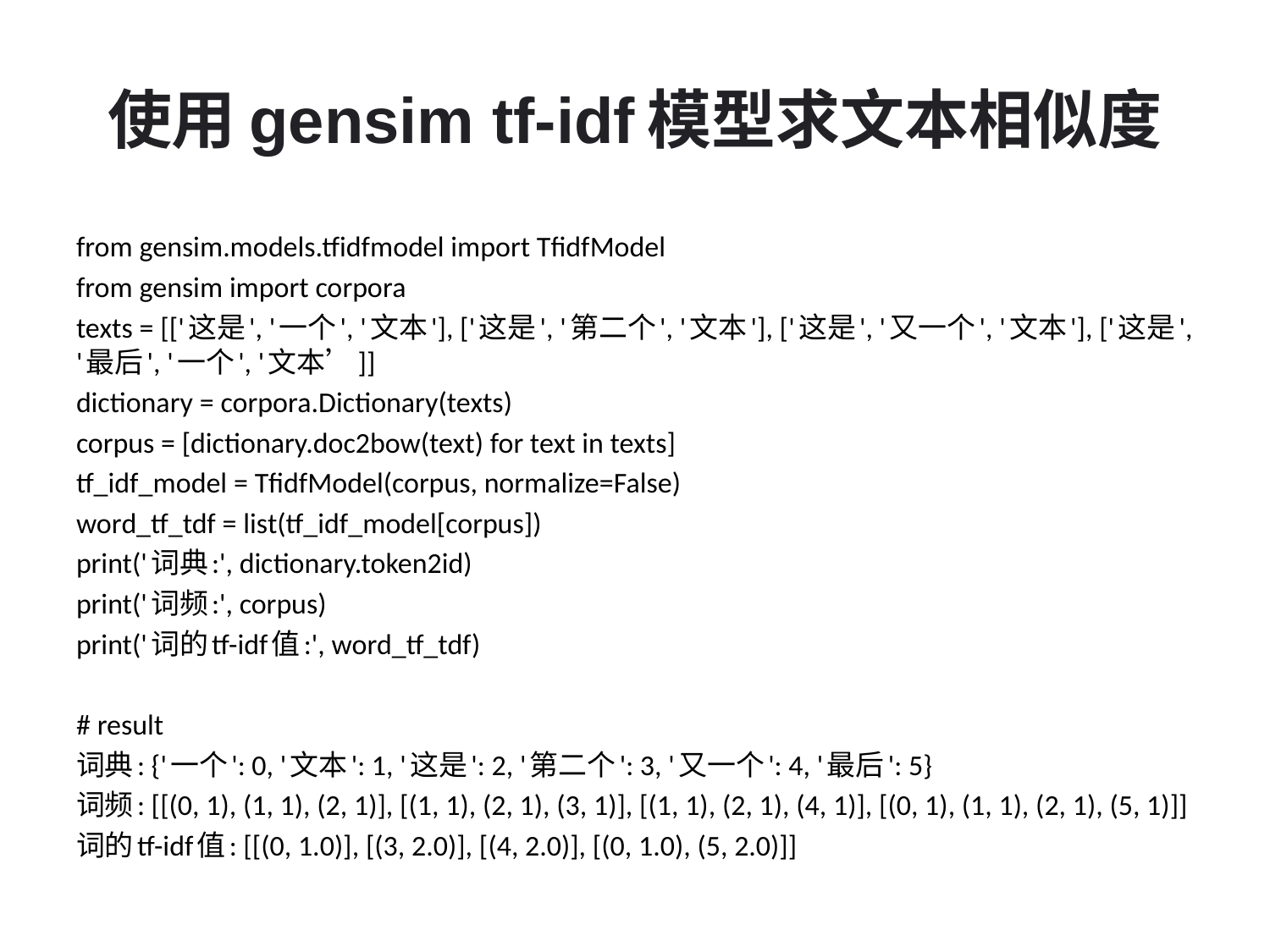

# 使用gensim tf-idf模型求文本相似度
from gensim.models.tfidfmodel import TfidfModel
from gensim import corpora
texts = [['这是', '一个', '文本'], ['这是', '第二个', '文本'], ['这是', '又一个', '文本'], ['这是', '最后', '一个', '文本’]]
dictionary = corpora.Dictionary(texts)
corpus = [dictionary.doc2bow(text) for text in texts]
tf_idf_model = TfidfModel(corpus, normalize=False)
word_tf_tdf = list(tf_idf_model[corpus])
print('词典:', dictionary.token2id)
print('词频:', corpus)
print('词的tf-idf值:', word_tf_tdf)

# result
词典: {'一个': 0, '文本': 1, '这是': 2, '第二个': 3, '又一个': 4, '最后': 5}
词频: [[(0, 1), (1, 1), (2, 1)], [(1, 1), (2, 1), (3, 1)], [(1, 1), (2, 1), (4, 1)], [(0, 1), (1, 1), (2, 1), (5, 1)]]
词的tf-idf值: [[(0, 1.0)], [(3, 2.0)], [(4, 2.0)], [(0, 1.0), (5, 2.0)]]